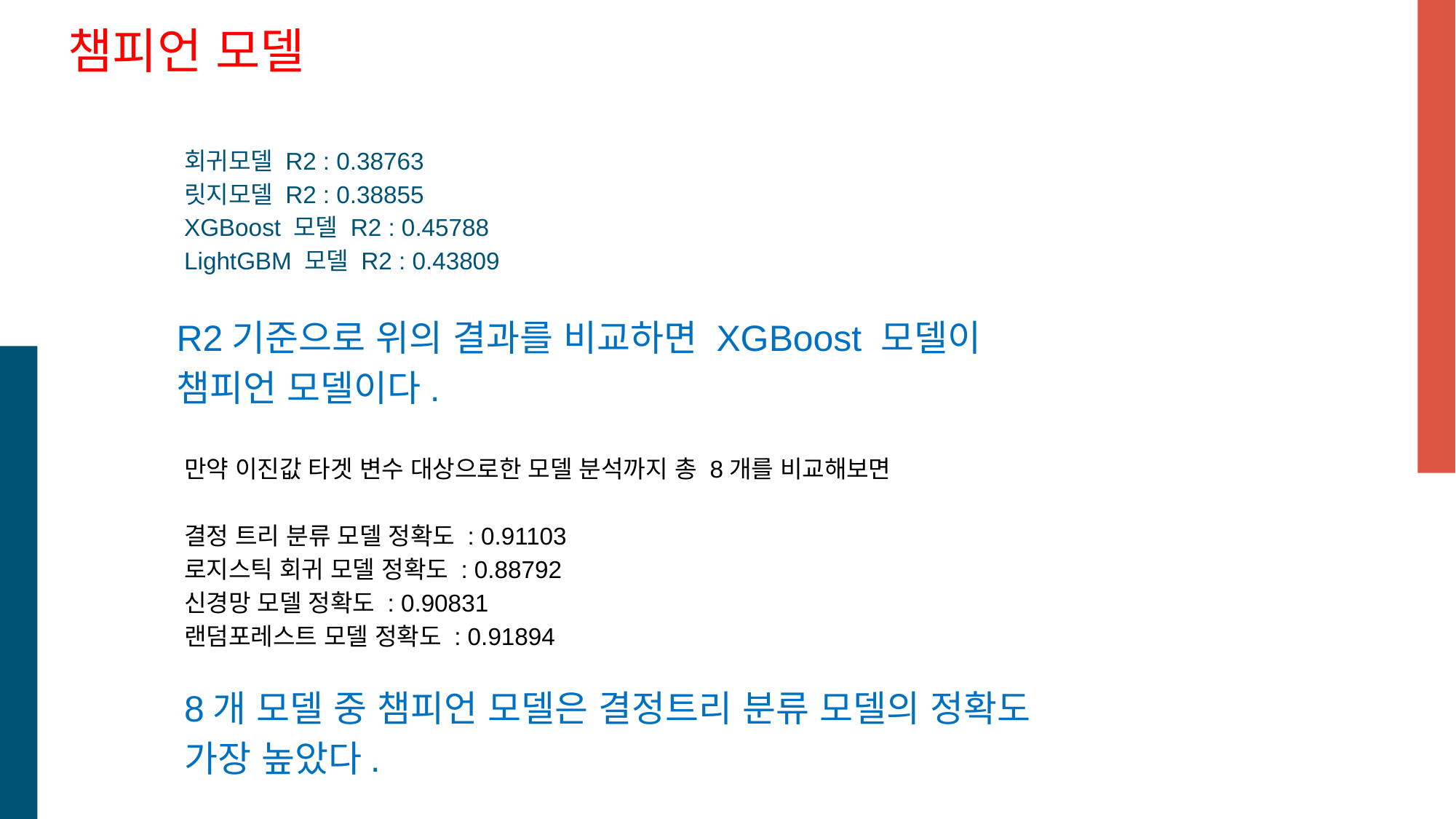

# 챔피언 모델
회귀모델 R2 : 0.38763
릿지모델 R2 : 0.38855
XGBoost 모델 R2 : 0.45788
LightGBM 모델 R2 : 0.43809

R2기준으로 위의 결과를 비교하면 XGBoost 모델이 챔피언 모델이다.
만약 이진값 타겟 변수 대상으로한 모델 분석까지 총 8개를 비교해보면

결정 트리 분류 모델 정확도 : 0.91103
로지스틱 회귀 모델 정확도 : 0.88792
신경망 모델 정확도 : 0.90831
랜덤포레스트 모델 정확도 : 0.91894

8개 모델 중 챔피언 모델은 결정트리 분류 모델의 정확도 가장 높았다.